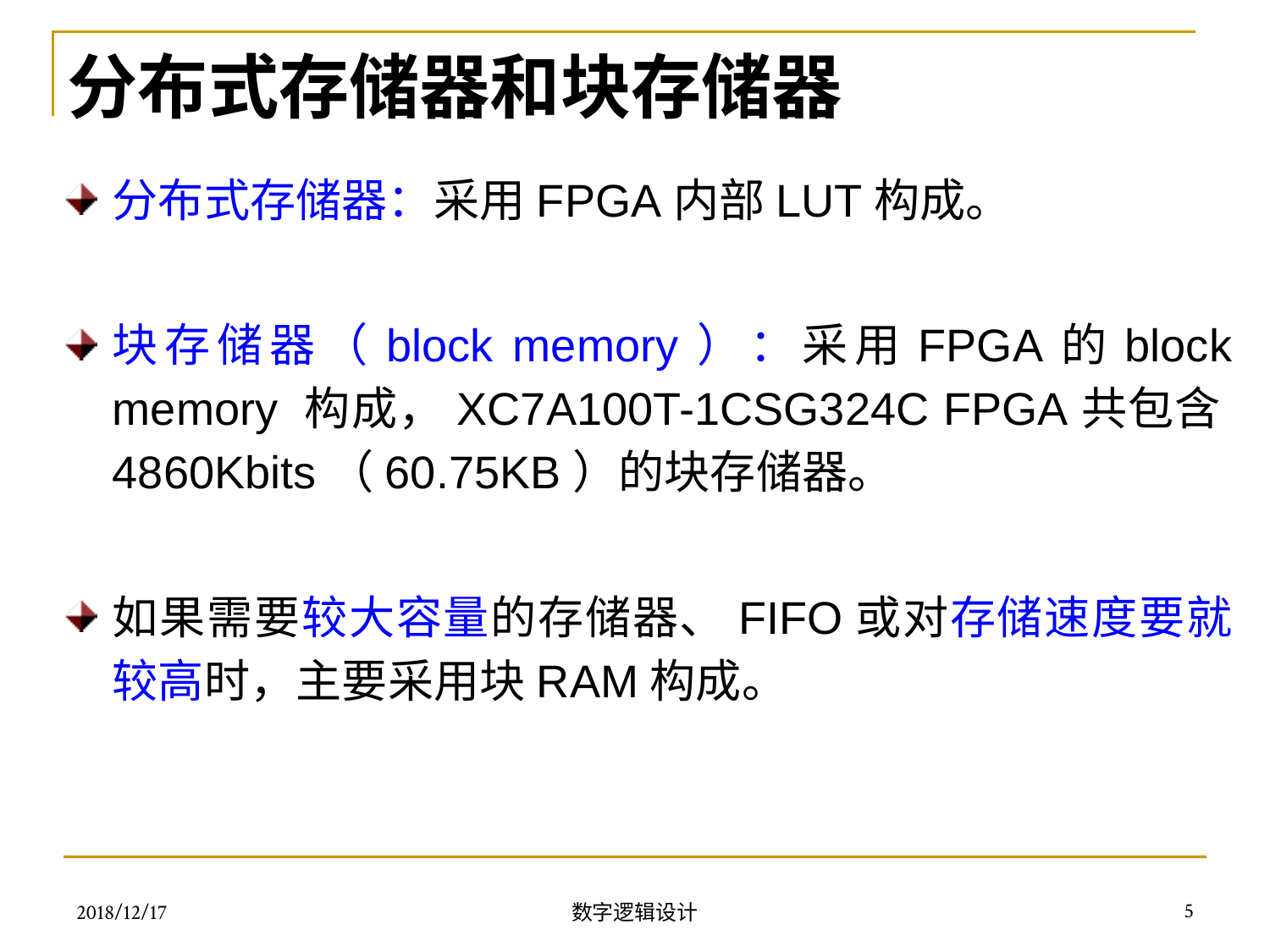

分布式存储器和块存储器
分布式存储器：采用FPGA内部LUT构成。

块存储器（block memory）：采用FPGA的block memory 构成，XC7A100T-1CSG324C FPGA共包含4860Kbits（60.75KB）的块存储器。

如果需要较大容量的存储器、FIFO或对存储速度要就较高时，主要采用块RAM构成。

2018/12/17
5
数字逻辑设计